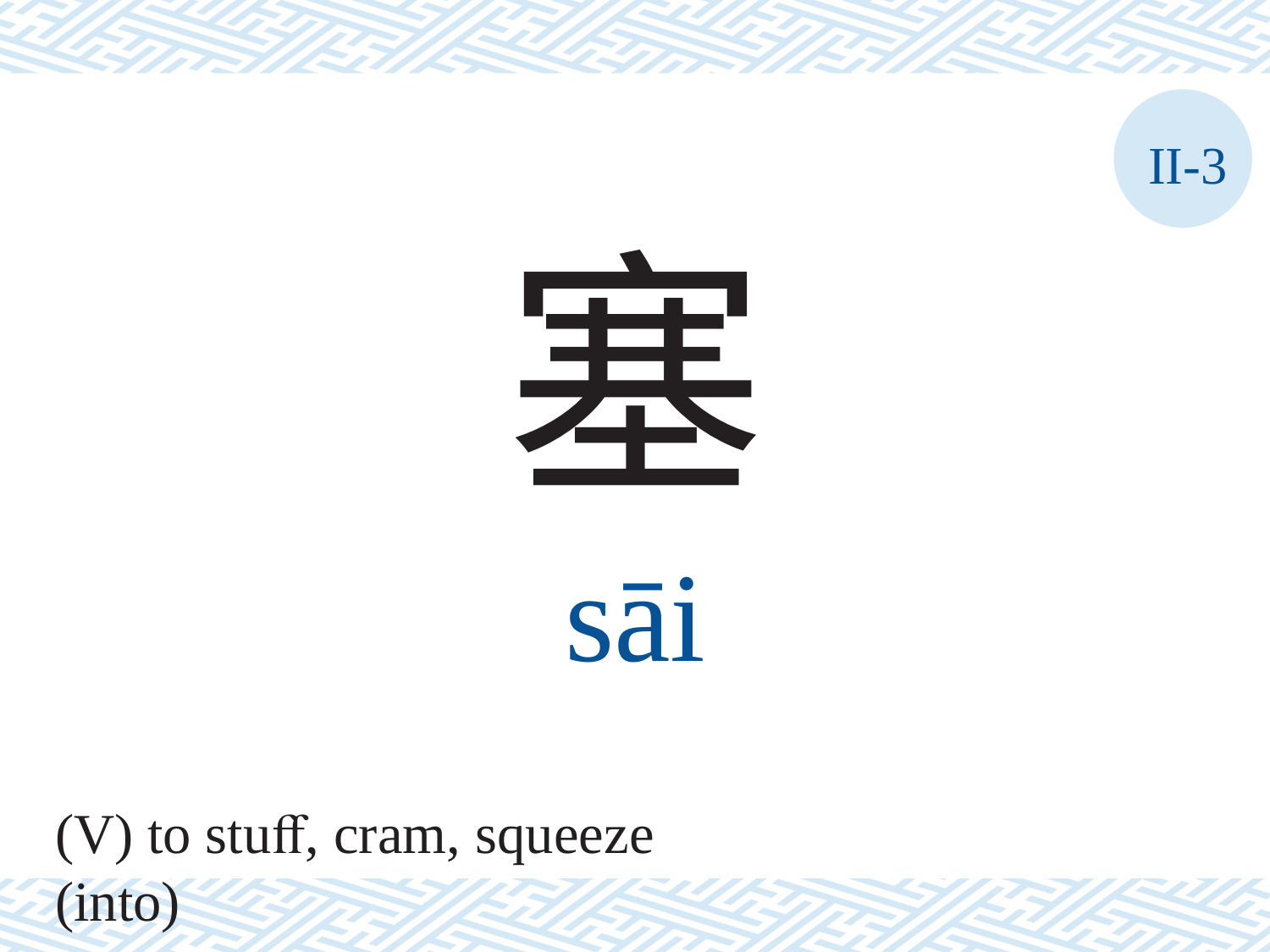

II-3
塞
sāi
(V) to stuﬀ, cram, squeeze (into)